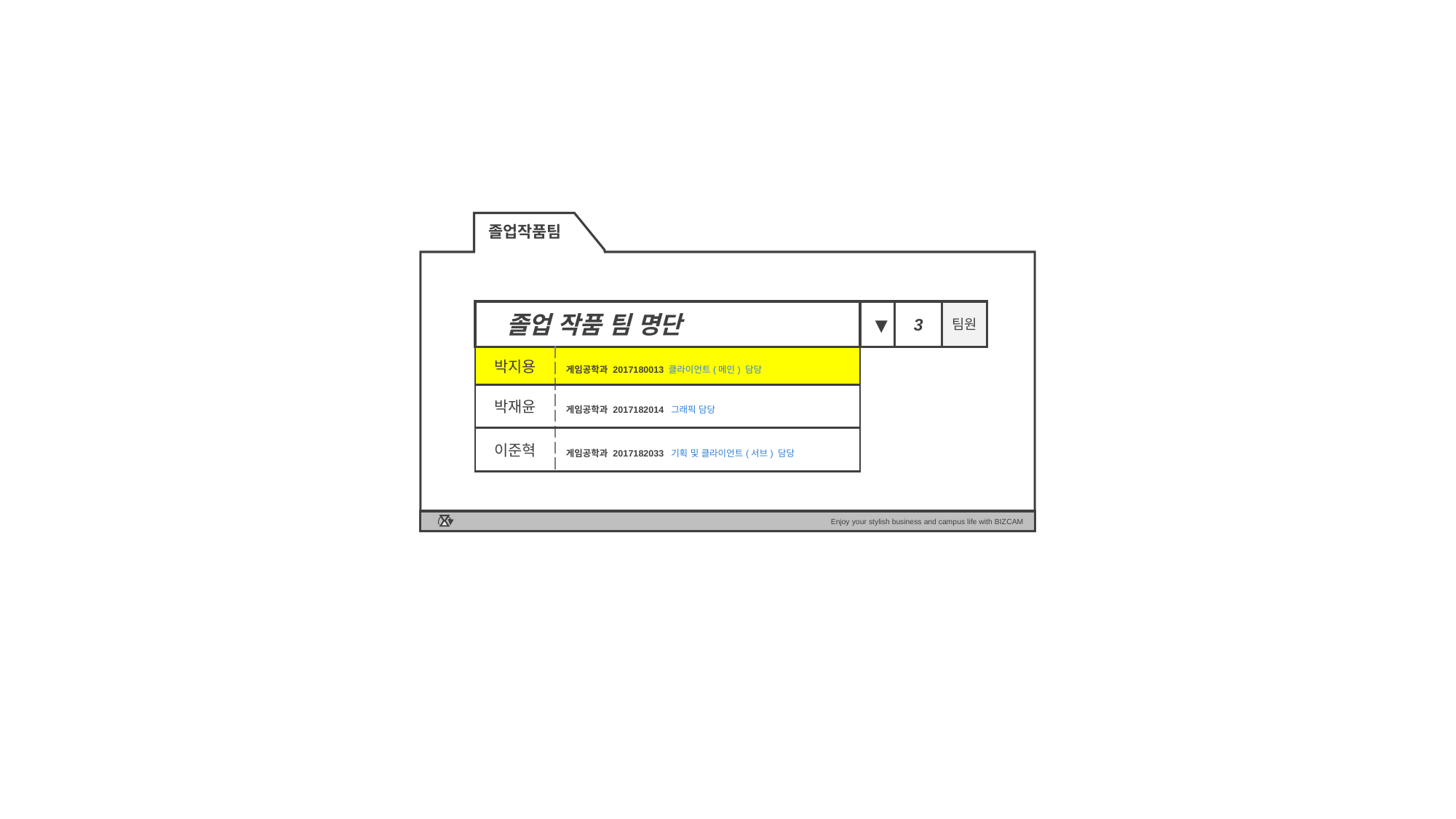

졸업작품팀
졸업 작품 팀 명단
▼
3
팀원
| 박지용 | 게임공학과 2017180013 클라이언트(메인) 담당 |
| --- | --- |
| 박재윤 | 게임공학과 2017182014 그래픽 담당 |
| 이준혁 | 게임공학과 2017182033 기획 및 클라이언트(서브) 담당 |
Enjoy your stylish business and campus life with BIZCAM